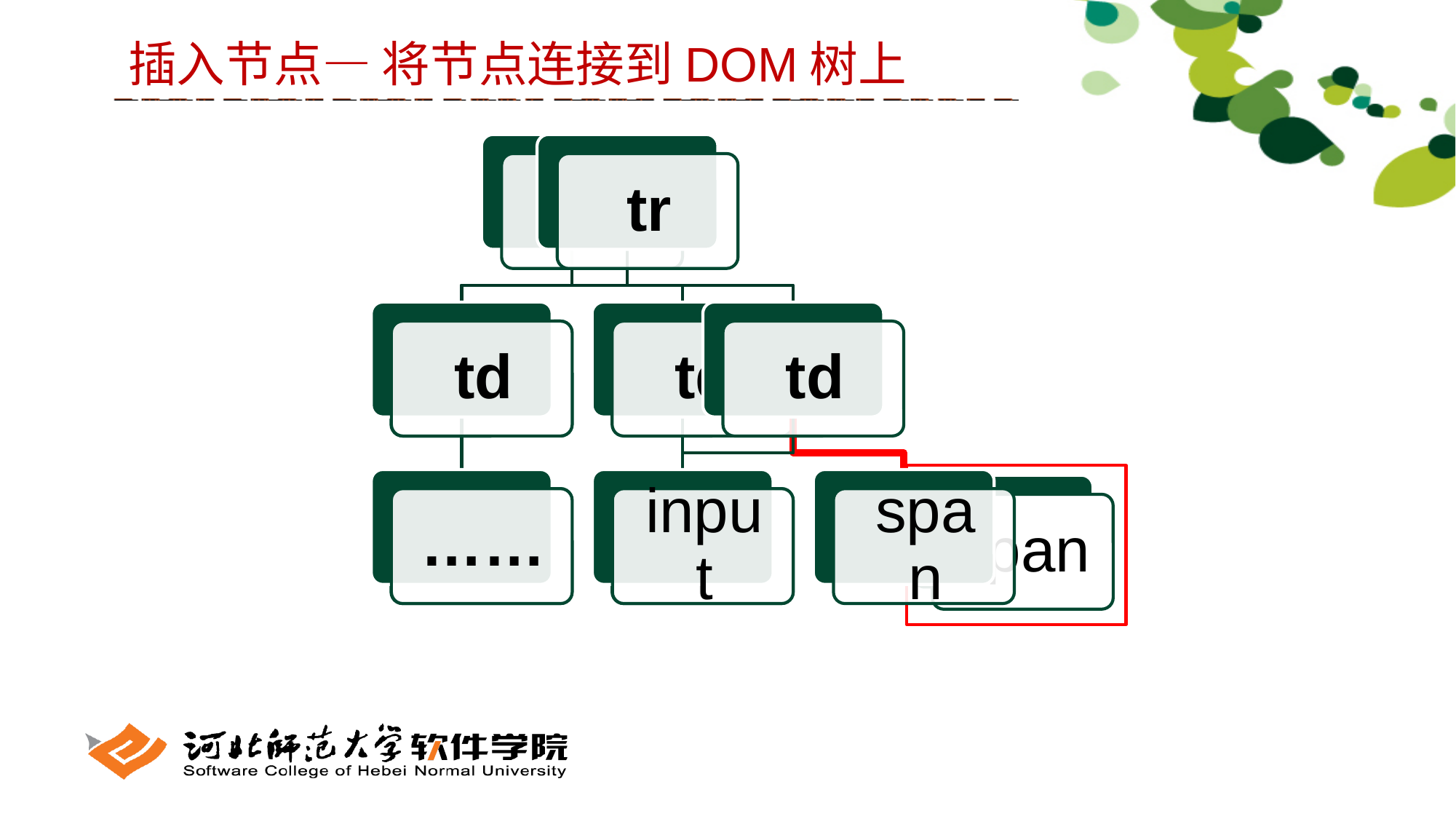

插入节点— 将节点连接到DOM树上

tr
td
……
td
input
tr
td
……
td
input
span

span